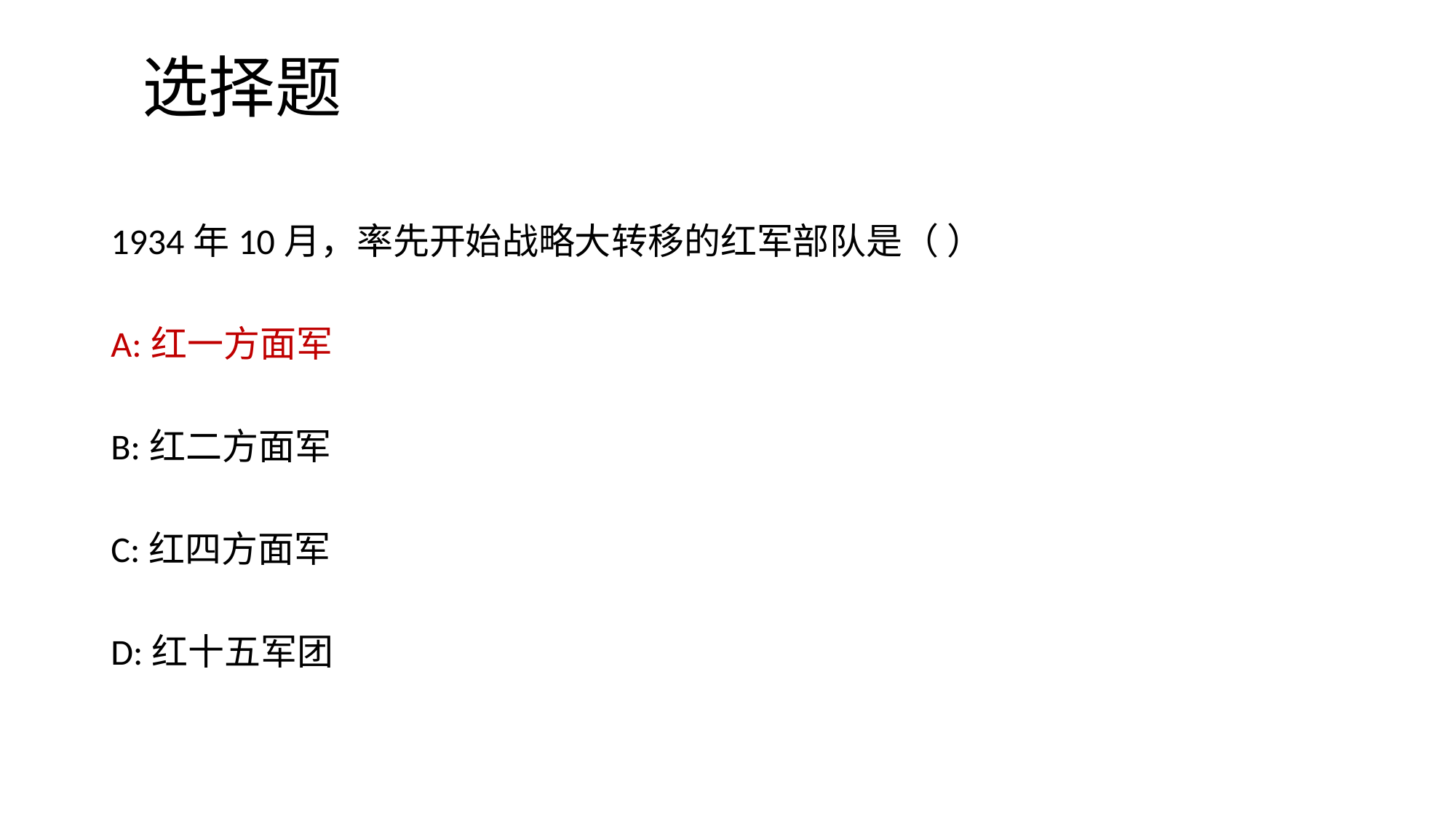

# 选择题
1934年10月，率先开始战略大转移的红军部队是（ ）
A:红一方面军
B:红二方面军
C:红四方面军
D:红十五军团